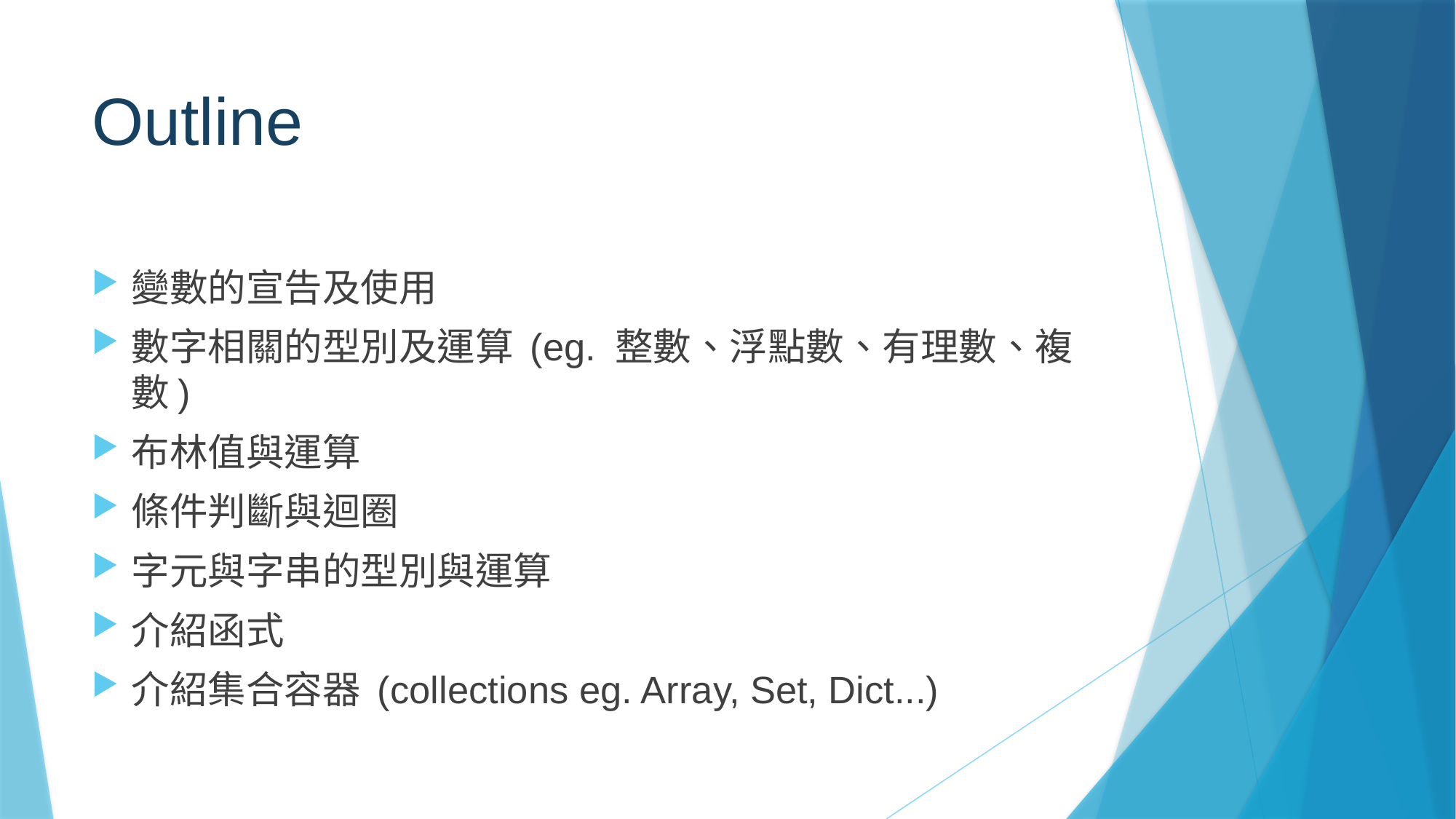

# Outline
變數的宣告及使用
數字相關的型別及運算 (eg. 整數、浮點數、有理數、複數)
布林值與運算
條件判斷與迴圈
字元與字串的型別與運算
介紹函式
介紹集合容器 (collections eg. Array, Set, Dict...)